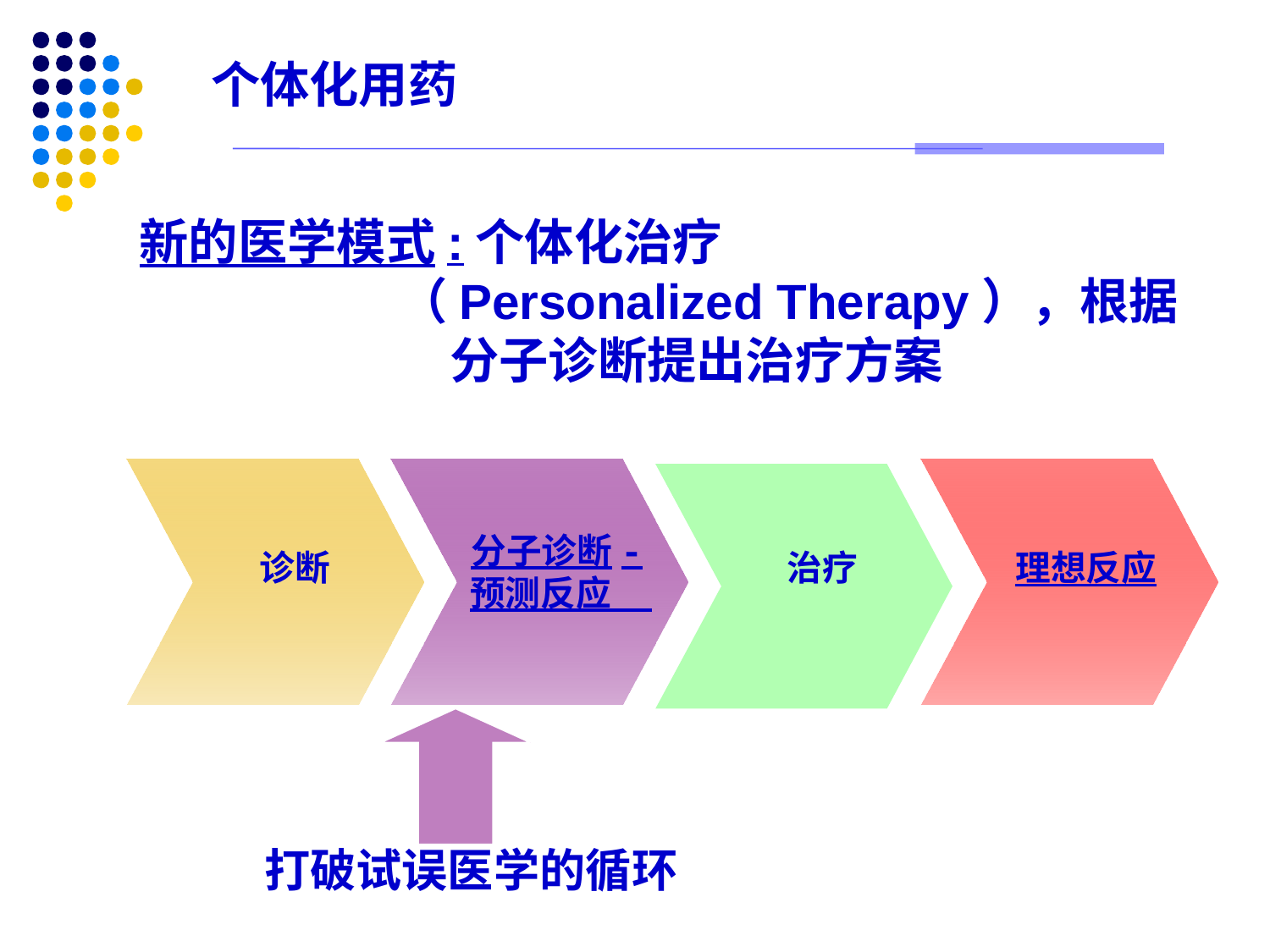

个体化用药
新的医学模式:个体化治疗
                      （Personalized Therapy），根据分子诊断提出治疗方案

分子诊断-预测反应
诊断
治疗
理想反应

打破试误医学的循环